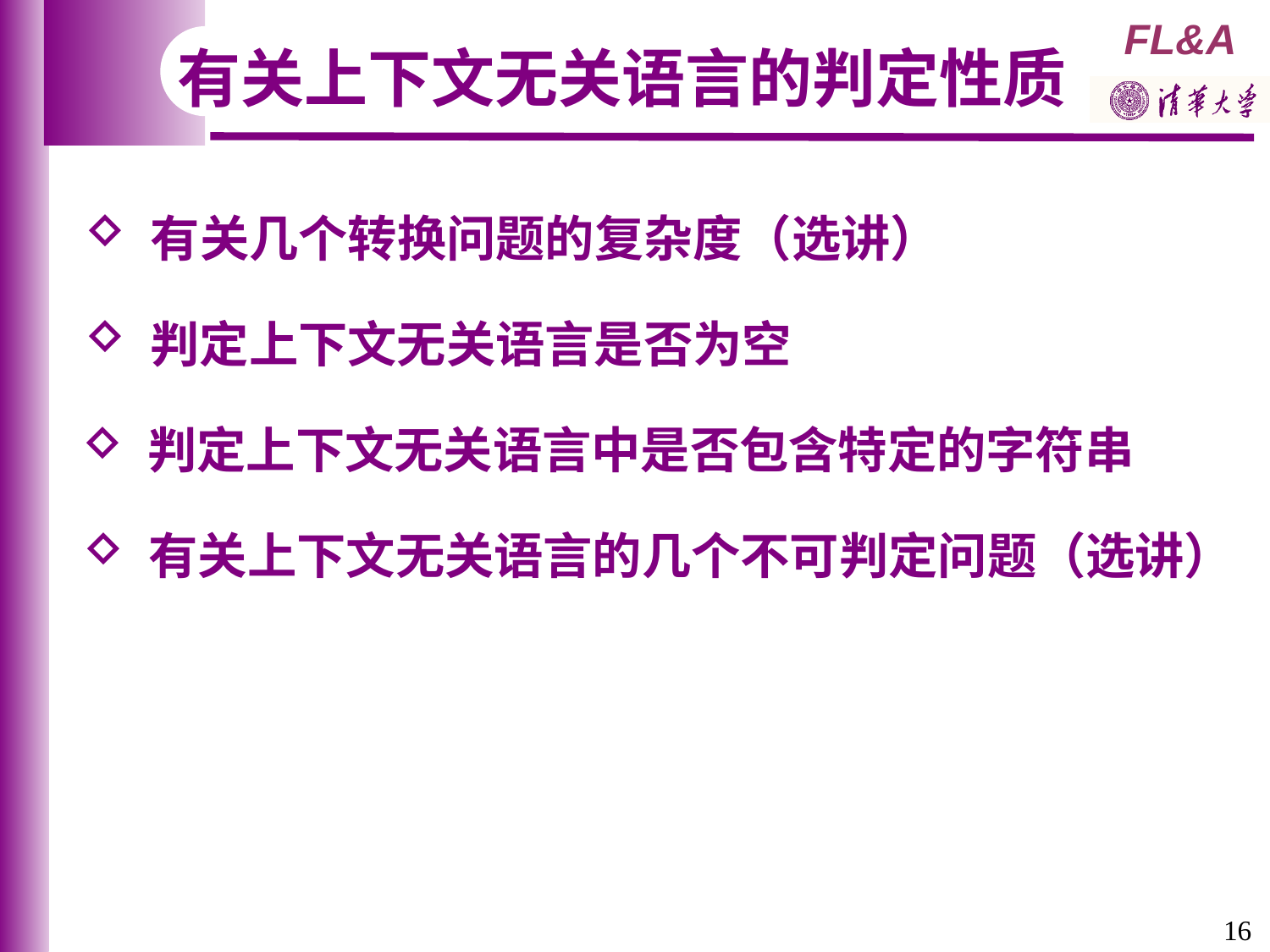

有关上下文无关语言的判定性质
 有关几个转换问题的复杂度（选讲）
 判定上下文无关语言是否为空
 判定上下文无关语言中是否包含特定的字符串
 有关上下文无关语言的几个不可判定问题（选讲）
16